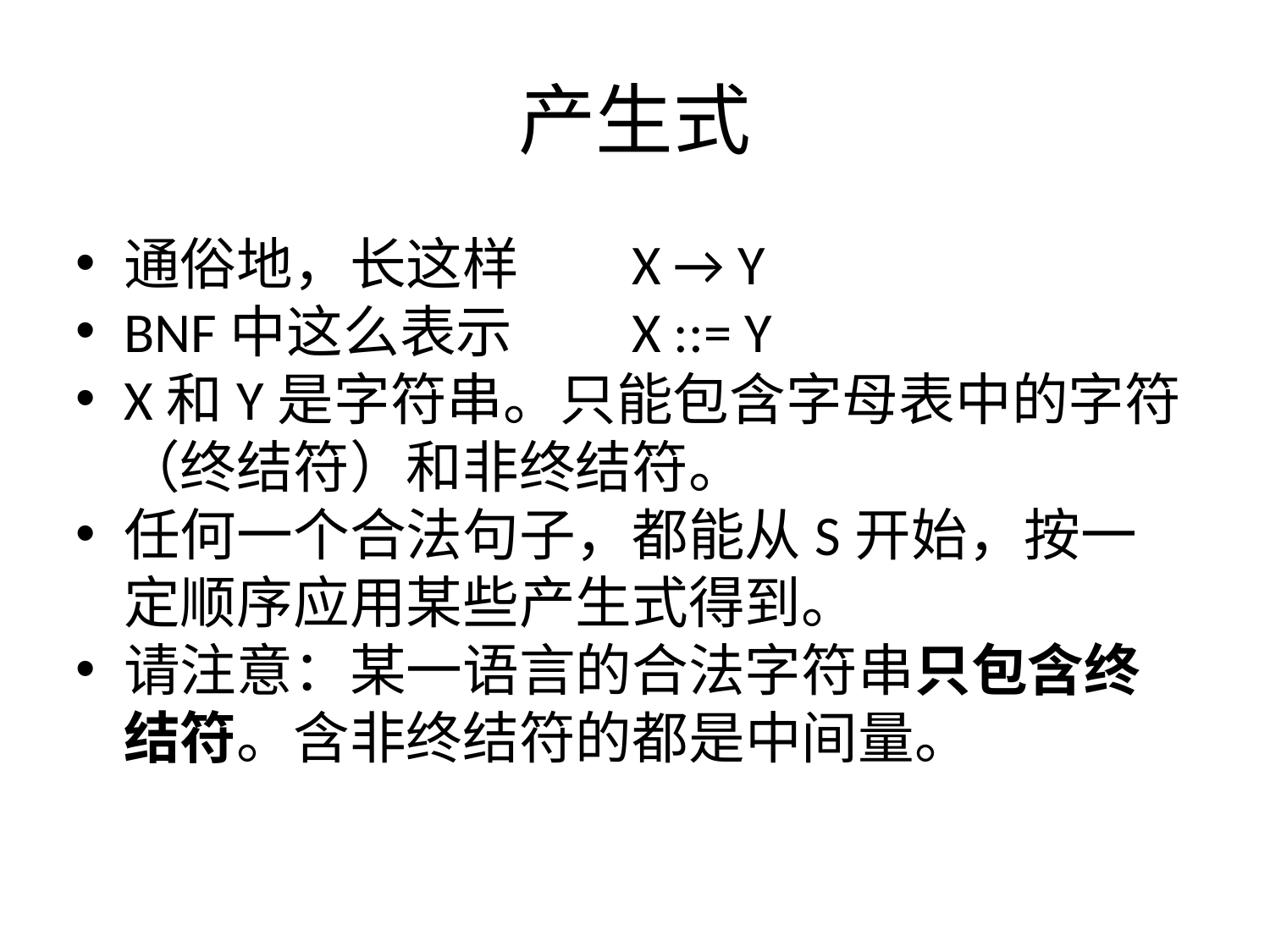

产生式
通俗地，长这样	X → Y
BNF中这么表示	X ::= Y
X和Y是字符串。只能包含字母表中的字符（终结符）和非终结符。
任何一个合法句子，都能从S开始，按一定顺序应用某些产生式得到。
请注意：某一语言的合法字符串只包含终结符。含非终结符的都是中间量。